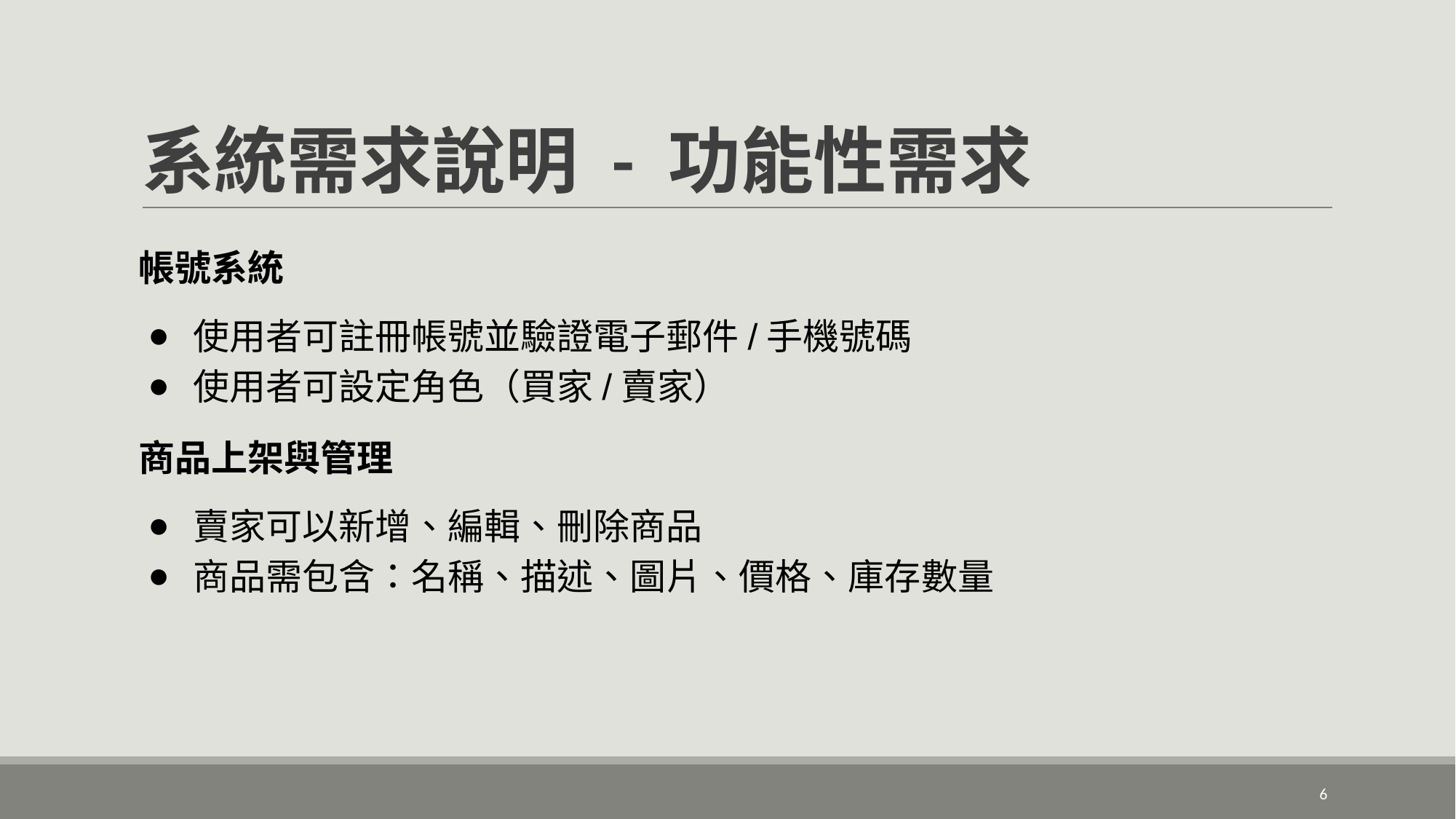

# 系統需求說明 - 功能性需求

帳號系統
使用者可註冊帳號並驗證電子郵件/手機號碼
使用者可設定角色（買家/賣家）
商品上架與管理
賣家可以新增、編輯、刪除商品
商品需包含：名稱、描述、圖片、價格、庫存數量
6